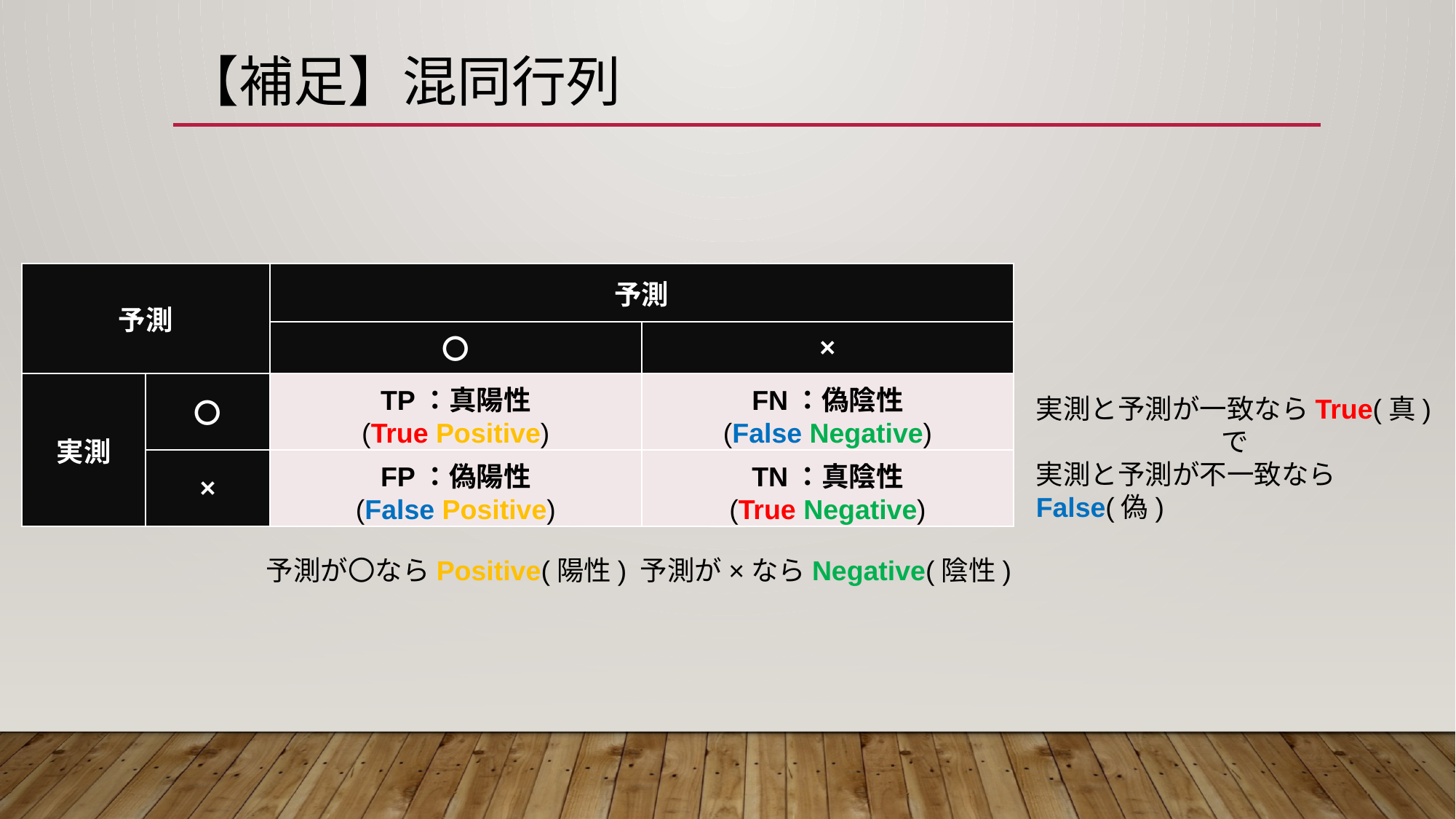

# 【補足】混同行列
| 予測 |  | 予測 |  |
| --- | --- | --- | --- |
|  |  | 〇 | × |
| 実測 | 〇 | TP：真陽性 (True Positive) | FN：偽陰性 (False Negative) |
|  | × | FP：偽陽性 (False Positive) | TN：真陰性 (True Negative) |
実測と予測が一致ならTrue(真)
で
実測と予測が不一致ならFalse(偽)
予測が〇ならPositive(陽性)
予測が×ならNegative(陰性)